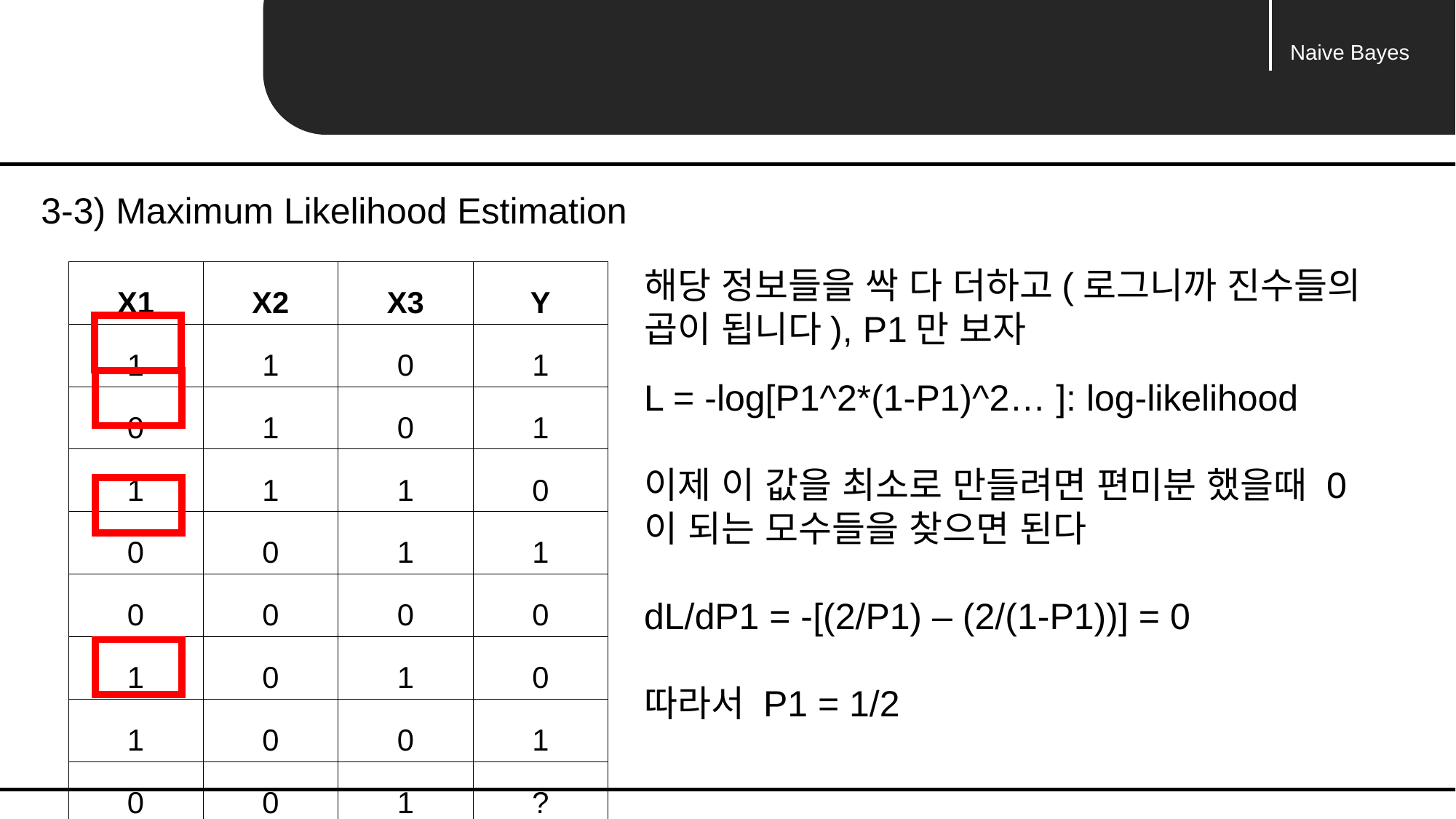

Naive Bayes

Unit  03 ㅣNaive Bayes Classification
3-3) Maximum Likelihood Estimation

해당 정보들을 싹 다 더하고(로그니까 진수들의 곱이 됩니다), P1만 보자
| X1 | X2 | X3 | Y |
| --- | --- | --- | --- |
| 1 | 1 | 0 | 1 |
| 0 | 1 | 0 | 1 |
| 1 | 1 | 1 | 0 |
| 0 | 0 | 1 | 1 |
| 0 | 0 | 0 | 0 |
| 1 | 0 | 1 | 0 |
| 1 | 0 | 0 | 1 |
| 0 | 0 | 1 | ? |

L = -log[P1^2*(1-P1)^2… ]: log-likelihood

이제 이 값을 최소로 만들려면 편미분 했을때 0이 되는 모수들을 찾으면 된다

dL/dP1 = -[(2/P1) – (2/(1-P1))] = 0

따라서 P1 = 1/2